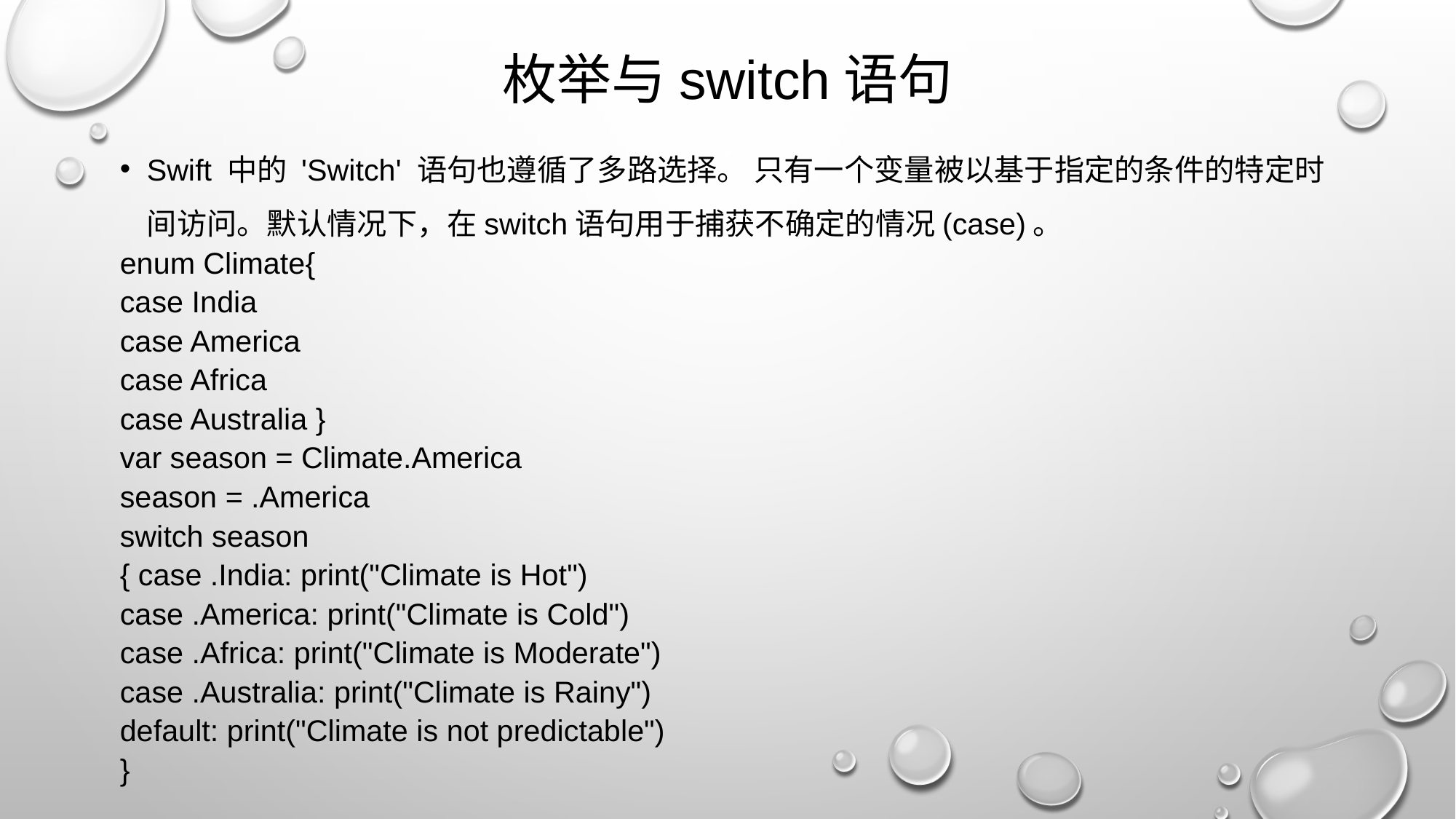

# 枚举与switch语句
Swift 中的 'Switch' 语句也遵循了多路选择。 只有一个变量被以基于指定的条件的特定时间访问。默认情况下，在switch语句用于捕获不确定的情况(case)。
enum Climate{
case India
case America
case Africa
case Australia }
var season = Climate.America
season = .America
switch season
{ case .India: print("Climate is Hot")
case .America: print("Climate is Cold")
case .Africa: print("Climate is Moderate")
case .Australia: print("Climate is Rainy")
default: print("Climate is not predictable")
}